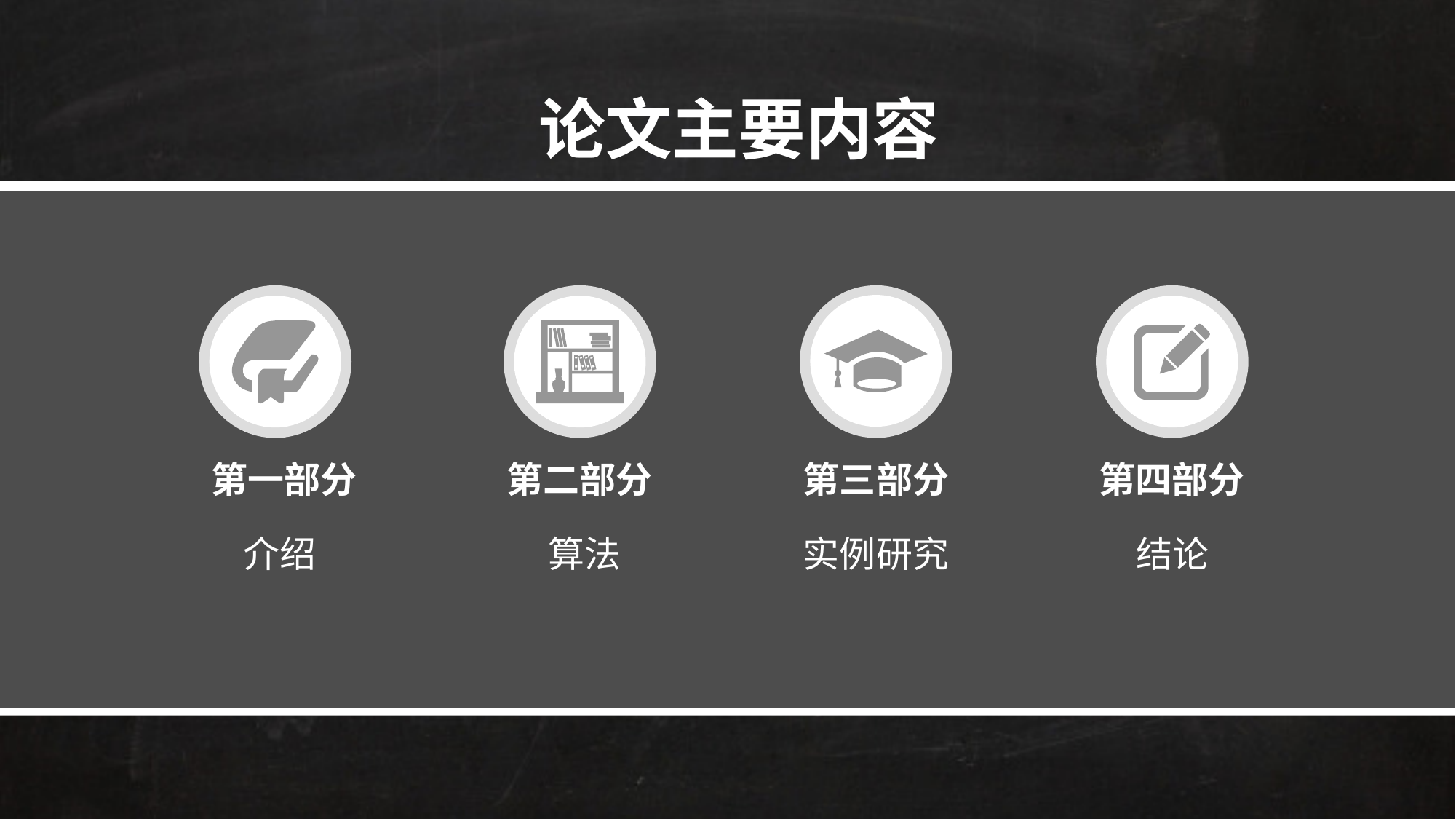

论文主要内容

第一部分
第二部分
第三部分
第四部分
介绍
算法
实例研究
结论